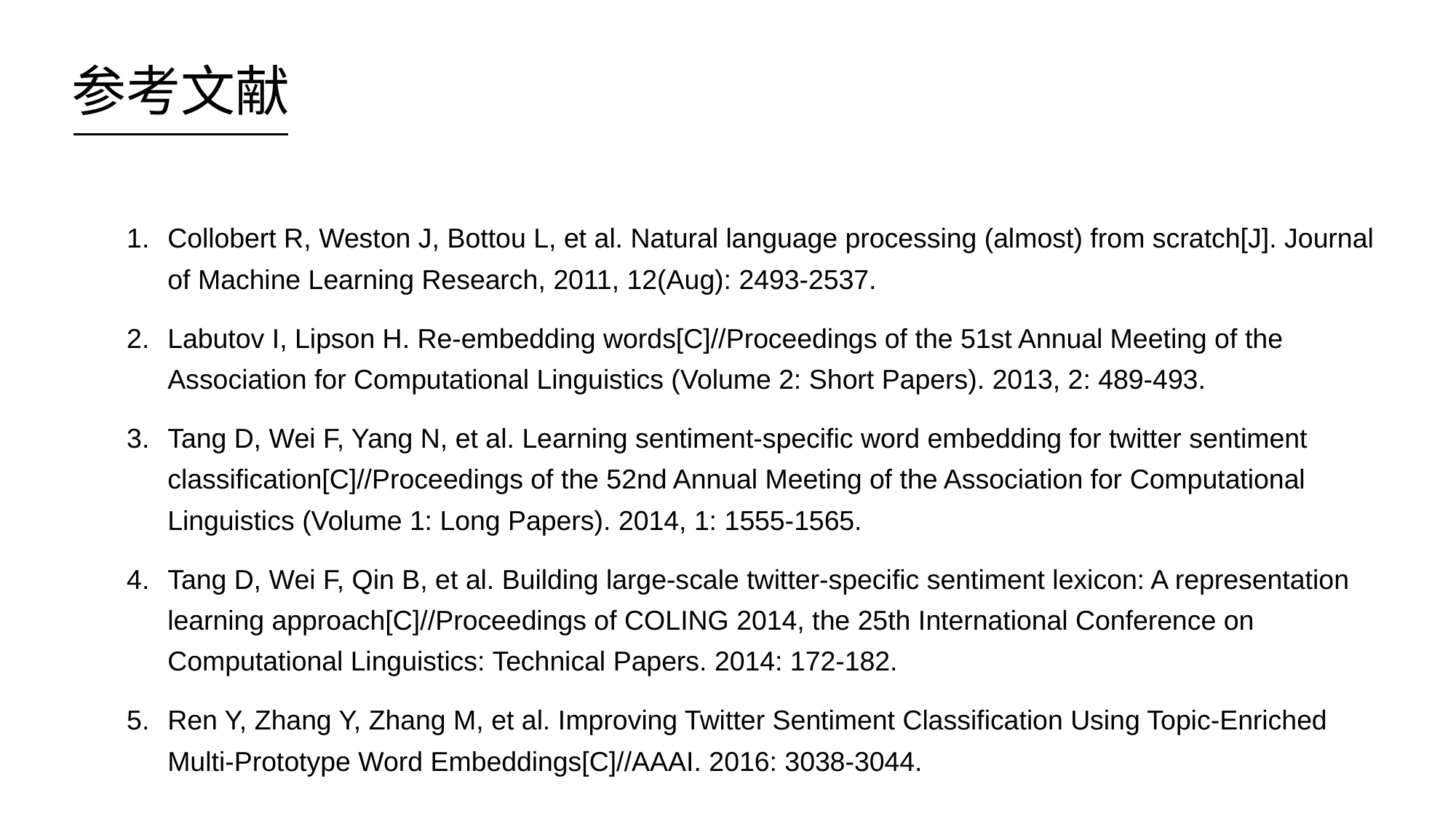

参考文献
Collobert R, Weston J, Bottou L, et al. Natural language processing (almost) from scratch[J]. Journal of Machine Learning Research, 2011, 12(Aug): 2493-2537.
Labutov I, Lipson H. Re-embedding words[C]//Proceedings of the 51st Annual Meeting of the Association for Computational Linguistics (Volume 2: Short Papers). 2013, 2: 489-493.
Tang D, Wei F, Yang N, et al. Learning sentiment-specific word embedding for twitter sentiment classification[C]//Proceedings of the 52nd Annual Meeting of the Association for Computational Linguistics (Volume 1: Long Papers). 2014, 1: 1555-1565.
Tang D, Wei F, Qin B, et al. Building large-scale twitter-specific sentiment lexicon: A representation learning approach[C]//Proceedings of COLING 2014, the 25th International Conference on Computational Linguistics: Technical Papers. 2014: 172-182.
Ren Y, Zhang Y, Zhang M, et al. Improving Twitter Sentiment Classification Using Topic-Enriched Multi-Prototype Word Embeddings[C]//AAAI. 2016: 3038-3044.